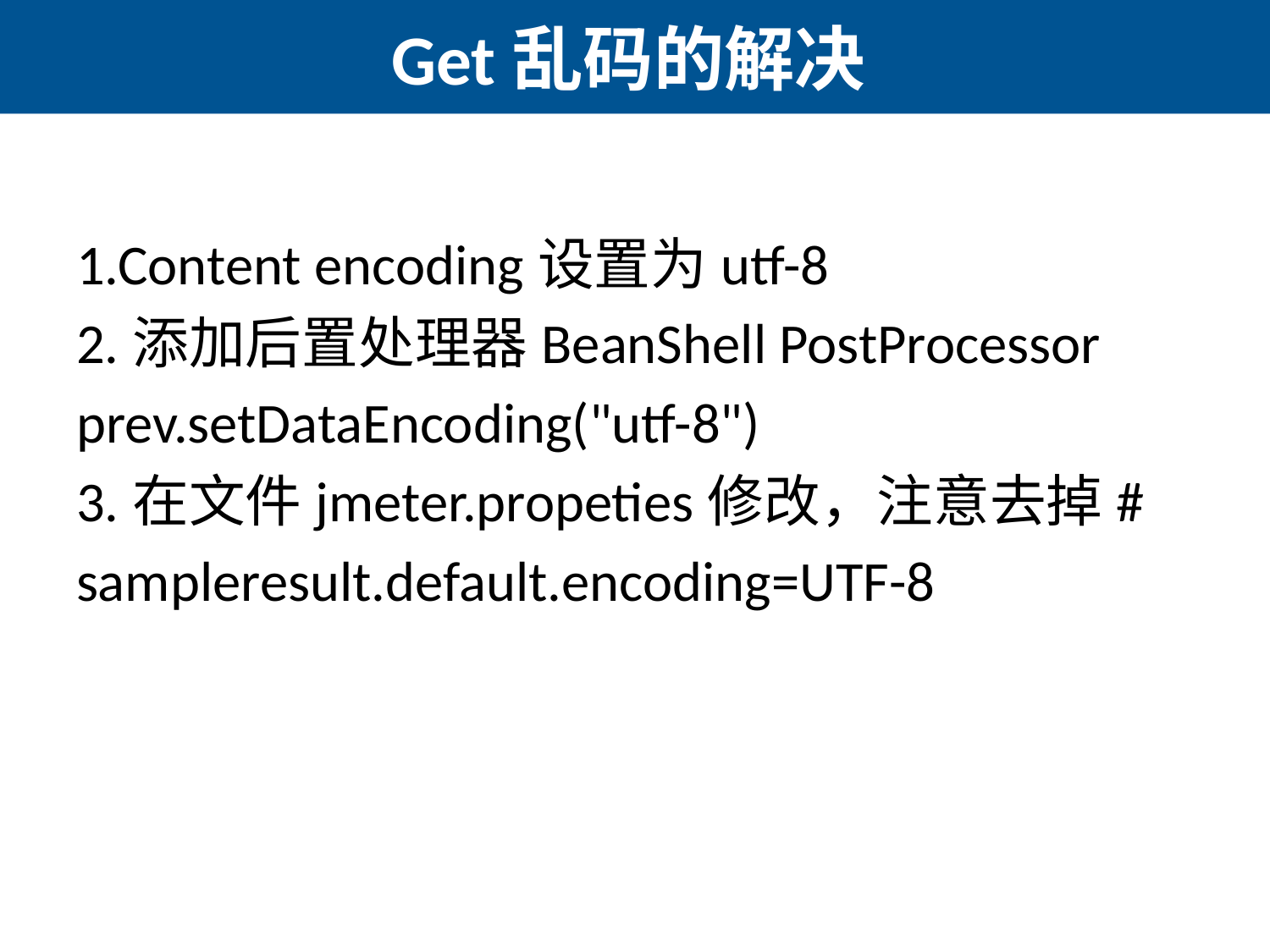

# Get乱码的解决
1.Content encoding设置为utf-8
2.添加后置处理器BeanShell PostProcessor
prev.setDataEncoding("utf-8")
3.在文件jmeter.propeties修改，注意去掉#
sampleresult.default.encoding=UTF-8